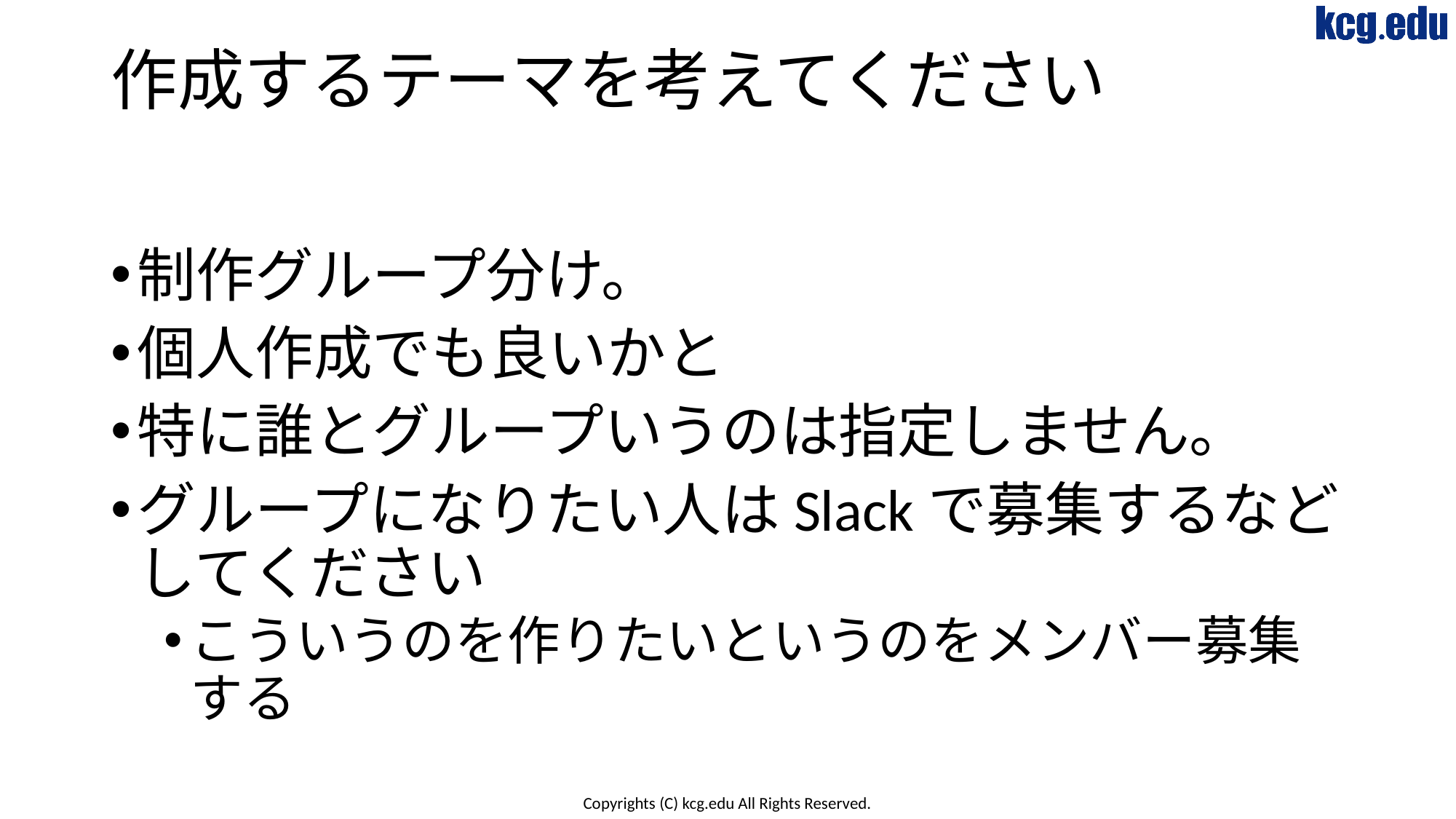

# 作成するテーマを考えてください
制作グループ分け。
個人作成でも良いかと
特に誰とグループいうのは指定しません。
グループになりたい人はSlackで募集するなどしてください
こういうのを作りたいというのをメンバー募集する